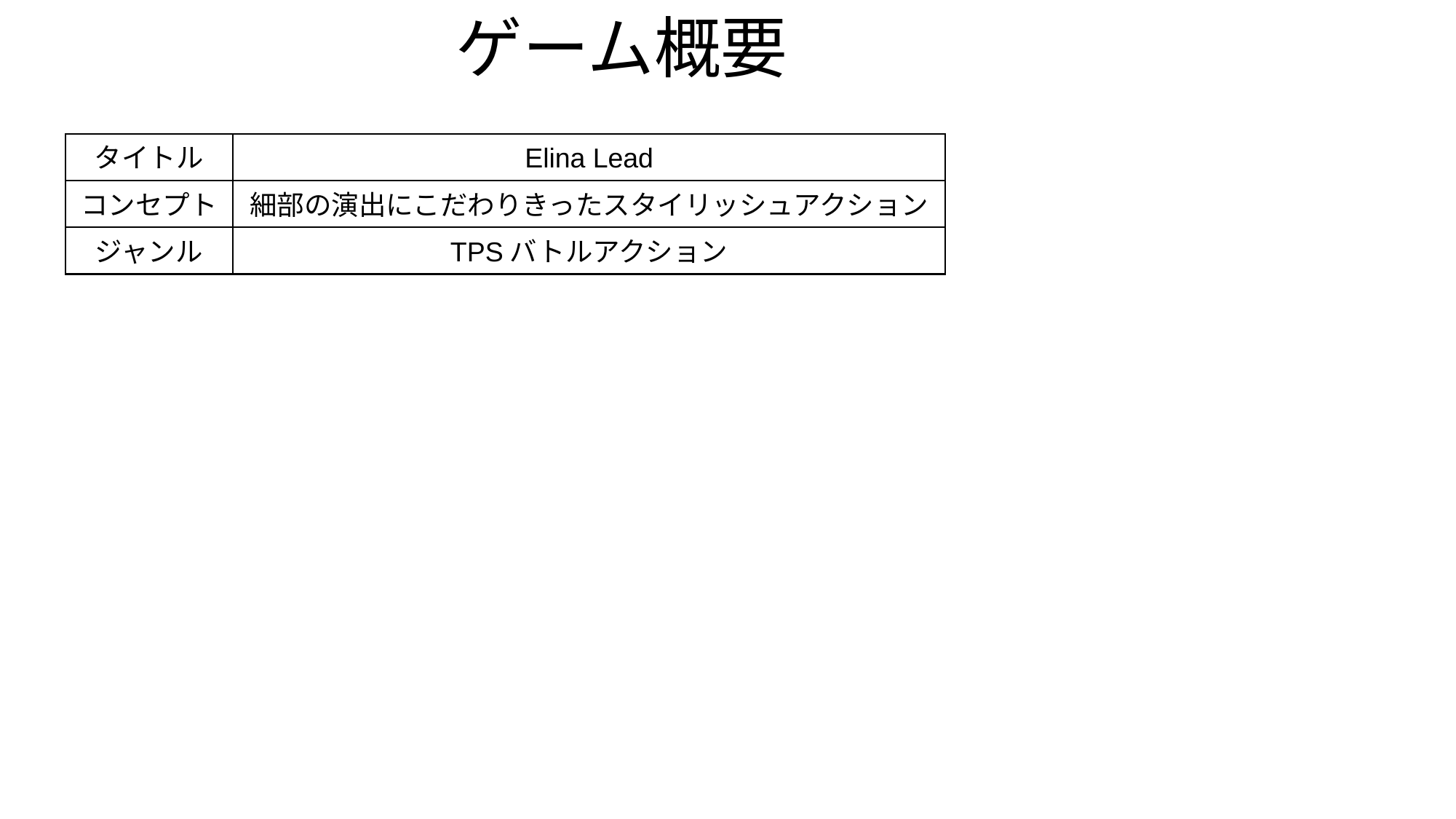

ゲーム概要
タイトル
Elina Lead
コンセプト
細部の演出にこだわりきったスタイリッシュアクション
ジャンル
TPSバトルアクション